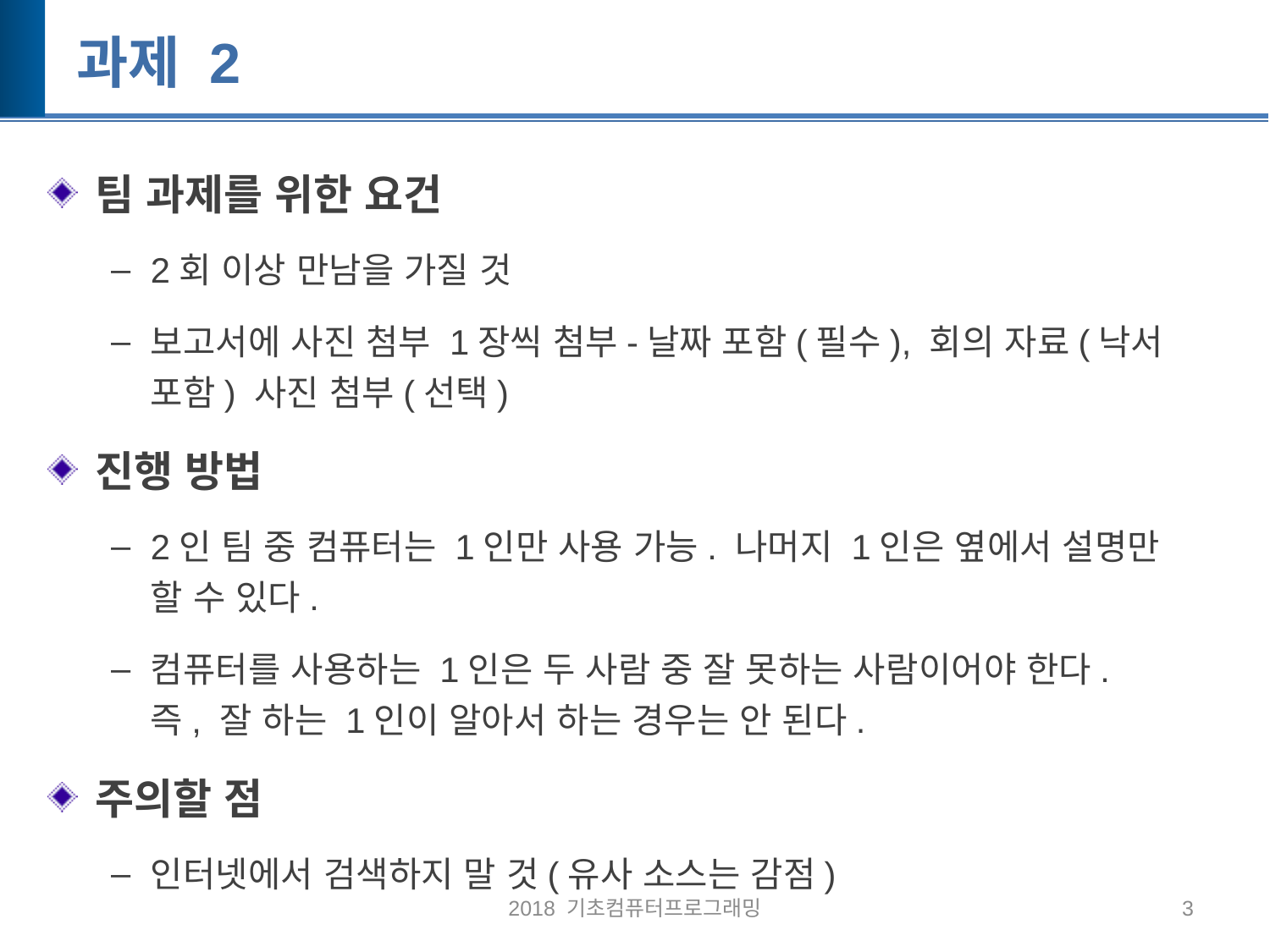

# 과제 2
팀 과제를 위한 요건
2회 이상 만남을 가질 것
보고서에 사진 첨부 1장씩 첨부-날짜 포함(필수), 회의 자료(낙서 포함) 사진 첨부(선택)
진행 방법
2인 팀 중 컴퓨터는 1인만 사용 가능. 나머지 1인은 옆에서 설명만 할 수 있다.
컴퓨터를 사용하는 1인은 두 사람 중 잘 못하는 사람이어야 한다. 즉, 잘 하는 1인이 알아서 하는 경우는 안 된다.
주의할 점
인터넷에서 검색하지 말 것(유사 소스는 감점)
2018 기초컴퓨터프로그래밍
3